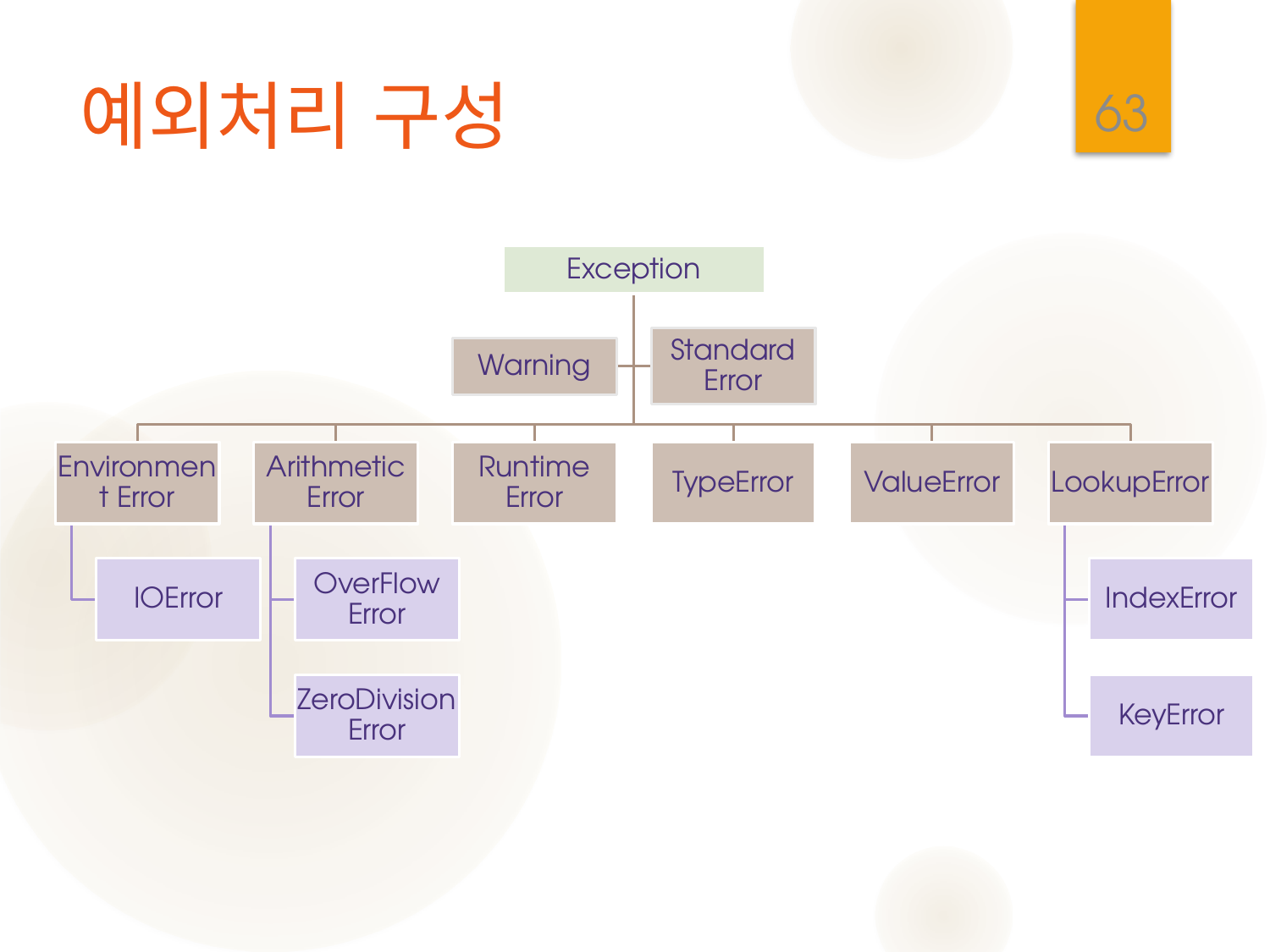

63
# 예외처리 구성
Exception
Environment Error
IOError
Arithmetic Error
OverFlow Error
ZeroDivision Error
Runtime Error
TypeError
ValueError
LookupError
IndexError
KeyError
Warning
Standard Error